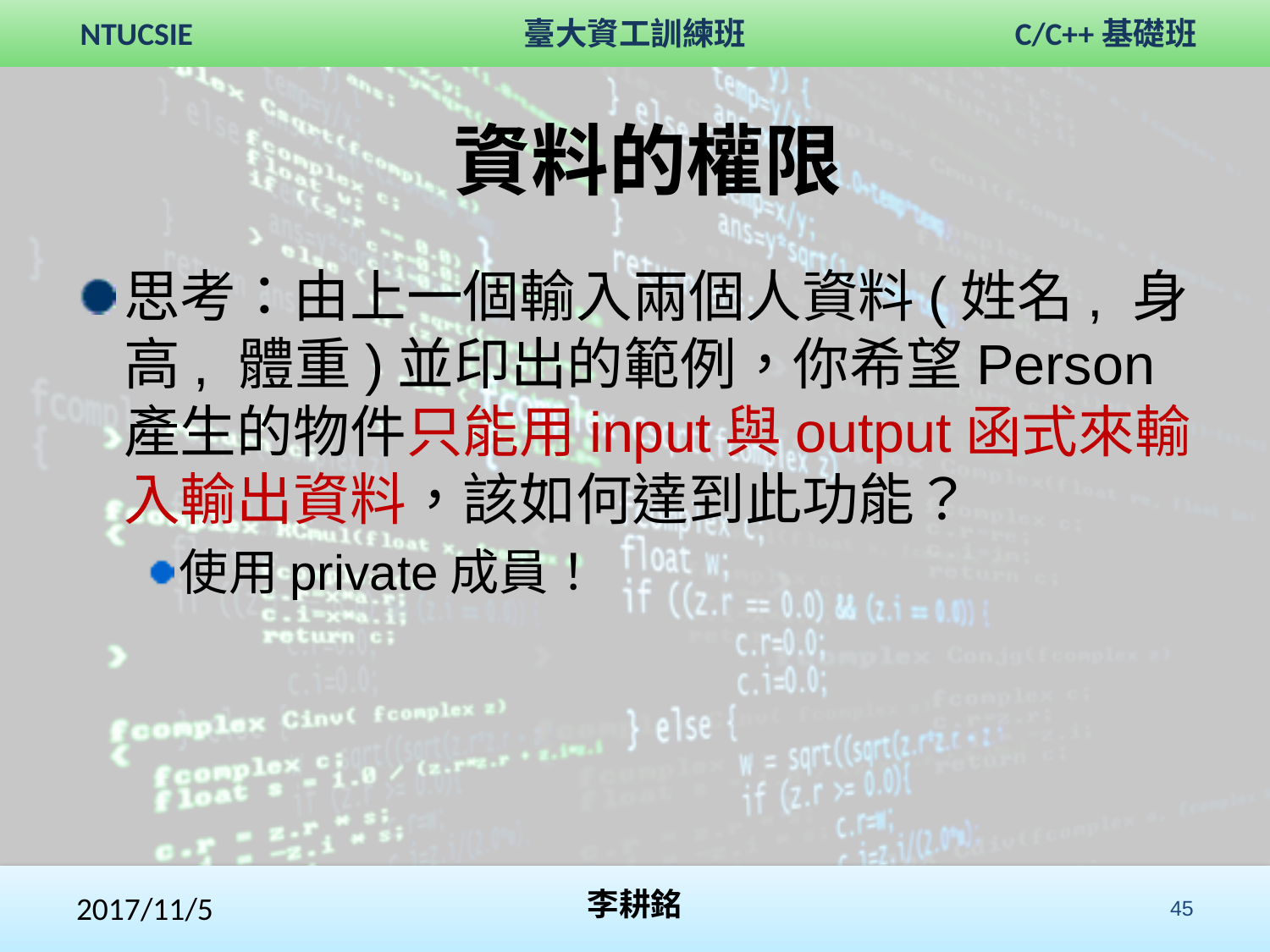

# 資料的權限
思考：由上一個輸入兩個人資料(姓名, 身高, 體重)並印出的範例，你希望Person產生的物件只能用input與output函式來輸入輸出資料，該如何達到此功能？
使用private成員！
2017/11/5
李耕銘
 45